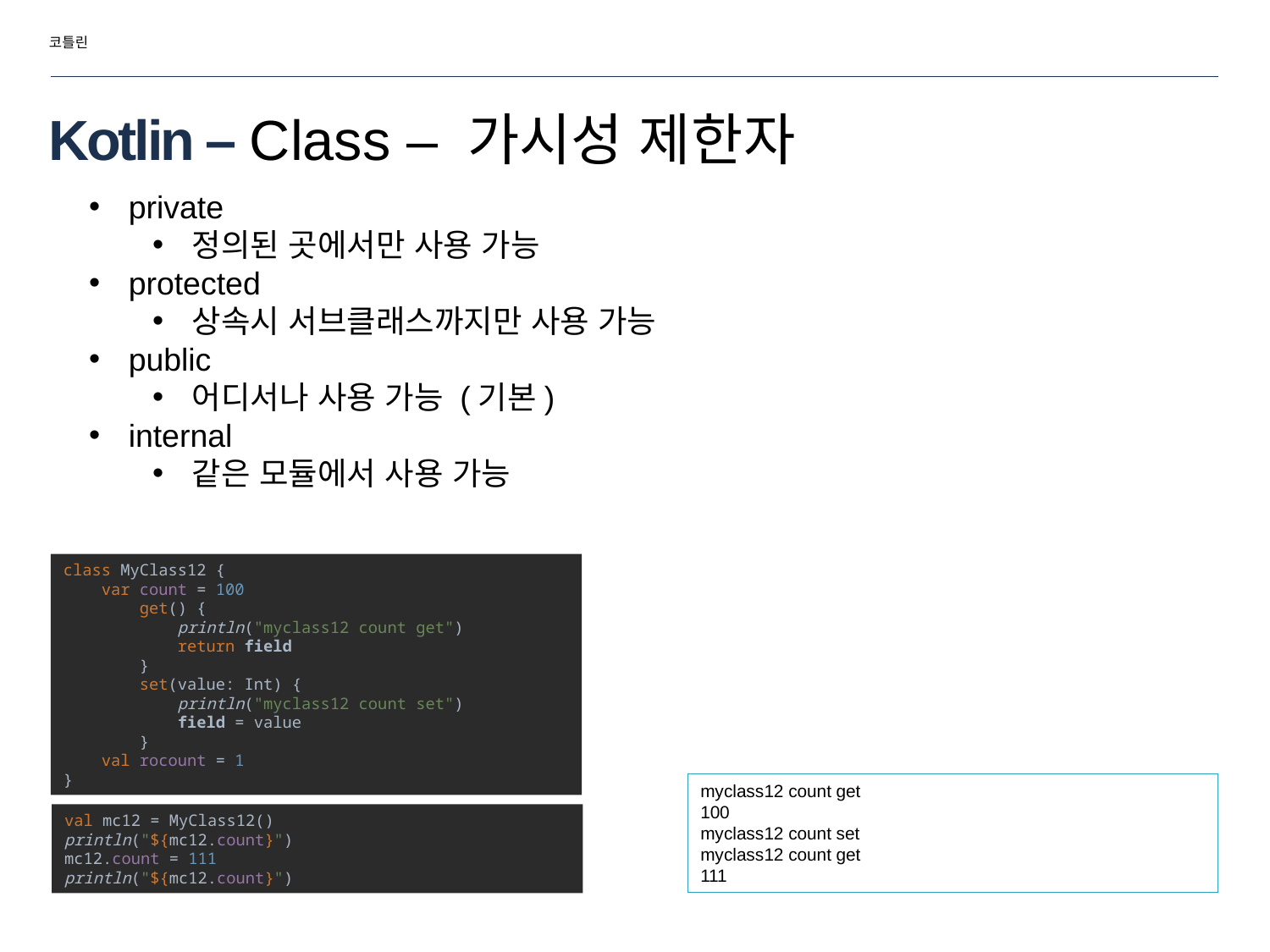

코틀린
# Kotlin – Class – 가시성 제한자
private
정의된 곳에서만 사용 가능
protected
상속시 서브클래스까지만 사용 가능
public
어디서나 사용 가능 (기본)
internal
같은 모듈에서 사용 가능
class MyClass12 {
    var count = 100
        get() {
            println("myclass12 count get")
            return field
        }
        set(value: Int) {
            println("myclass12 count set")
            field = value
        }
    val rocount = 1
}
myclass12 count get
100
myclass12 count set
myclass12 count get
111
val mc12 = MyClass12()
println("${mc12.count}")
mc12.count = 111
println("${mc12.count}")